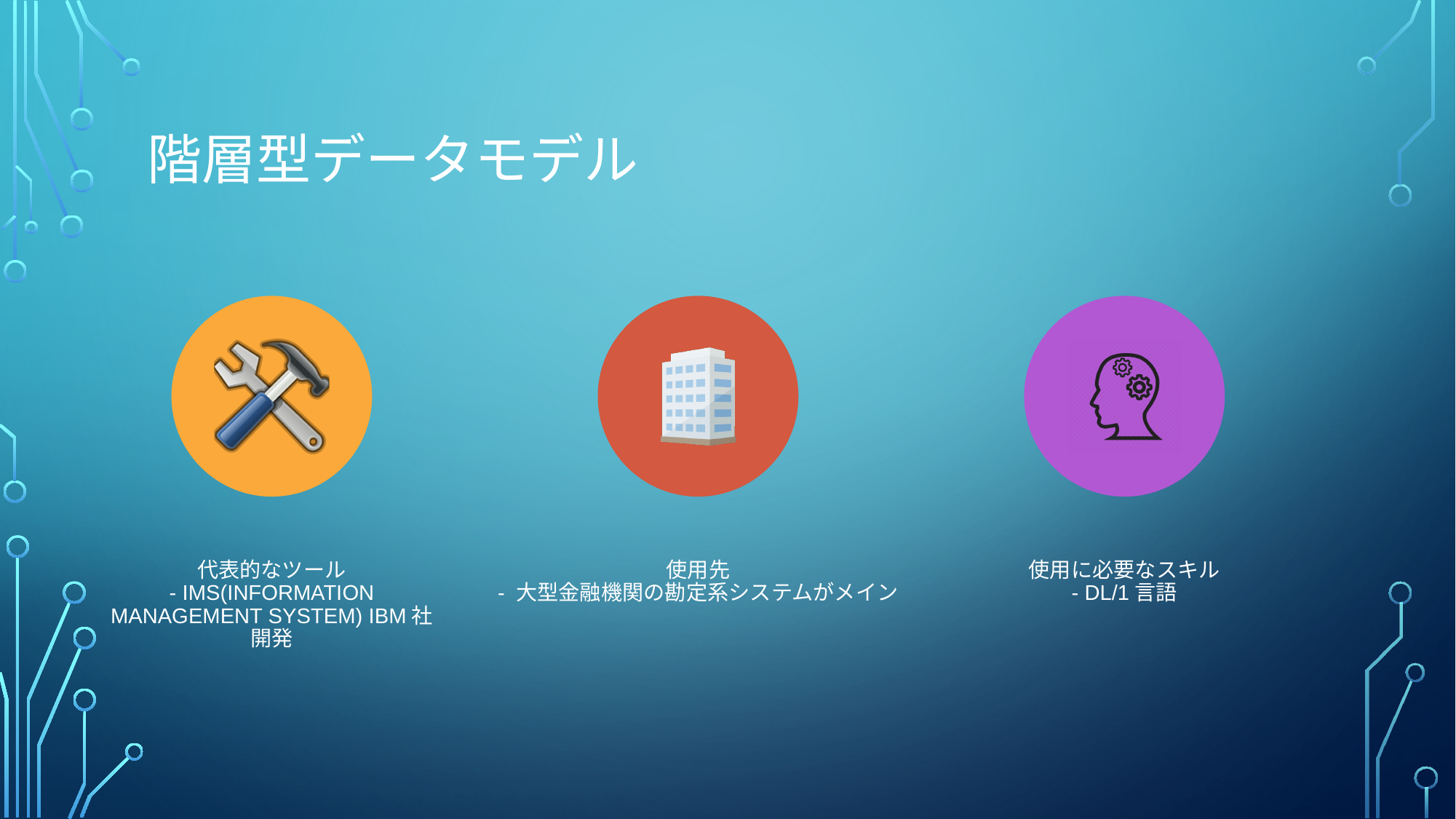

# 階層型データモデル

代表的なツール
- IMS(Information Management System) IBM社開発
使用先
- 大型金融機関の勘定系システムがメイン
使用に必要なスキル
- DL/1言語